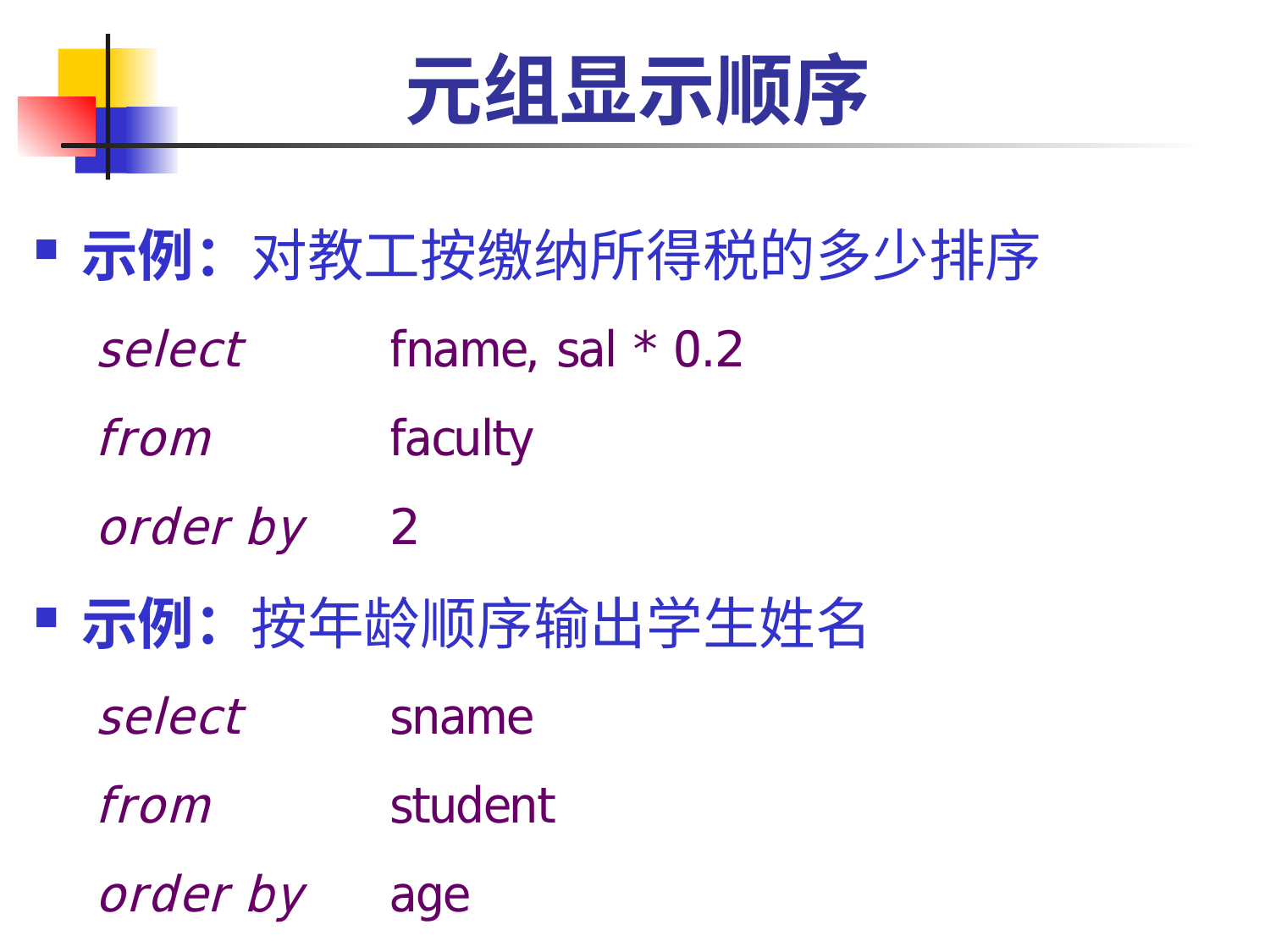

# 元组显示顺序
示例：对教工按缴纳所得税的多少排序
select		fname, sal * 0.2
from		faculty
order by	2
示例：按年龄顺序输出学生姓名
select		sname
from		student
order by	age